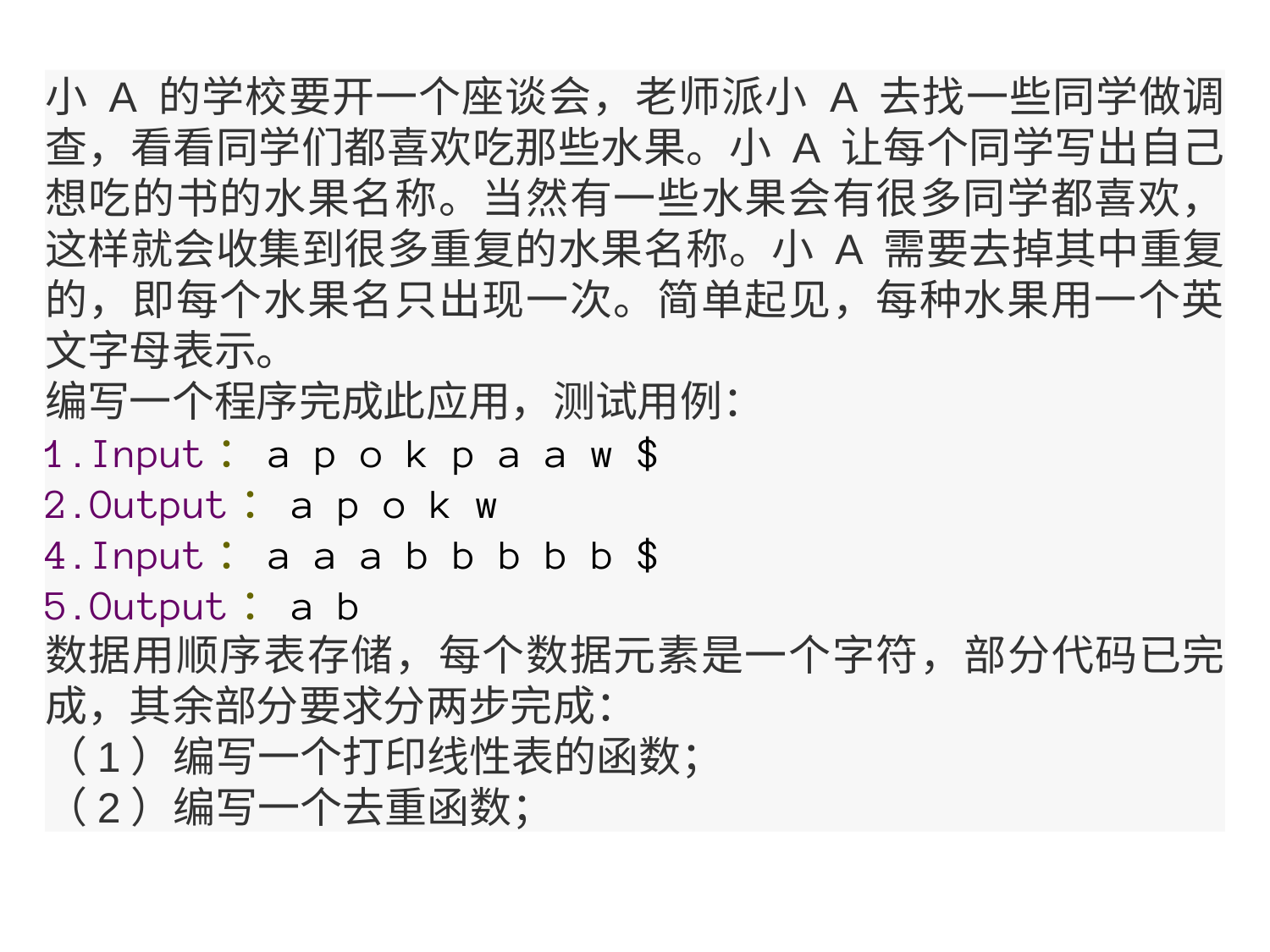

小 A 的学校要开一个座谈会，老师派小 A 去找一些同学做调查，看看同学们都喜欢吃那些水果。小 A 让每个同学写出自己想吃的书的水果名称。当然有一些水果会有很多同学都喜欢，这样就会收集到很多重复的水果名称。小 A 需要去掉其中重复的，即每个水果名只出现一次。简单起见，每种水果用一个英文字母表示。
编写一个程序完成此应用，测试用例：
Input：a p o k p a a w $
Output：a p o k w
Input：a a a b b b b b $
Output：a b
数据用顺序表存储，每个数据元素是一个字符，部分代码已完成，其余部分要求分两步完成：
（1）编写一个打印线性表的函数；
（2）编写一个去重函数；